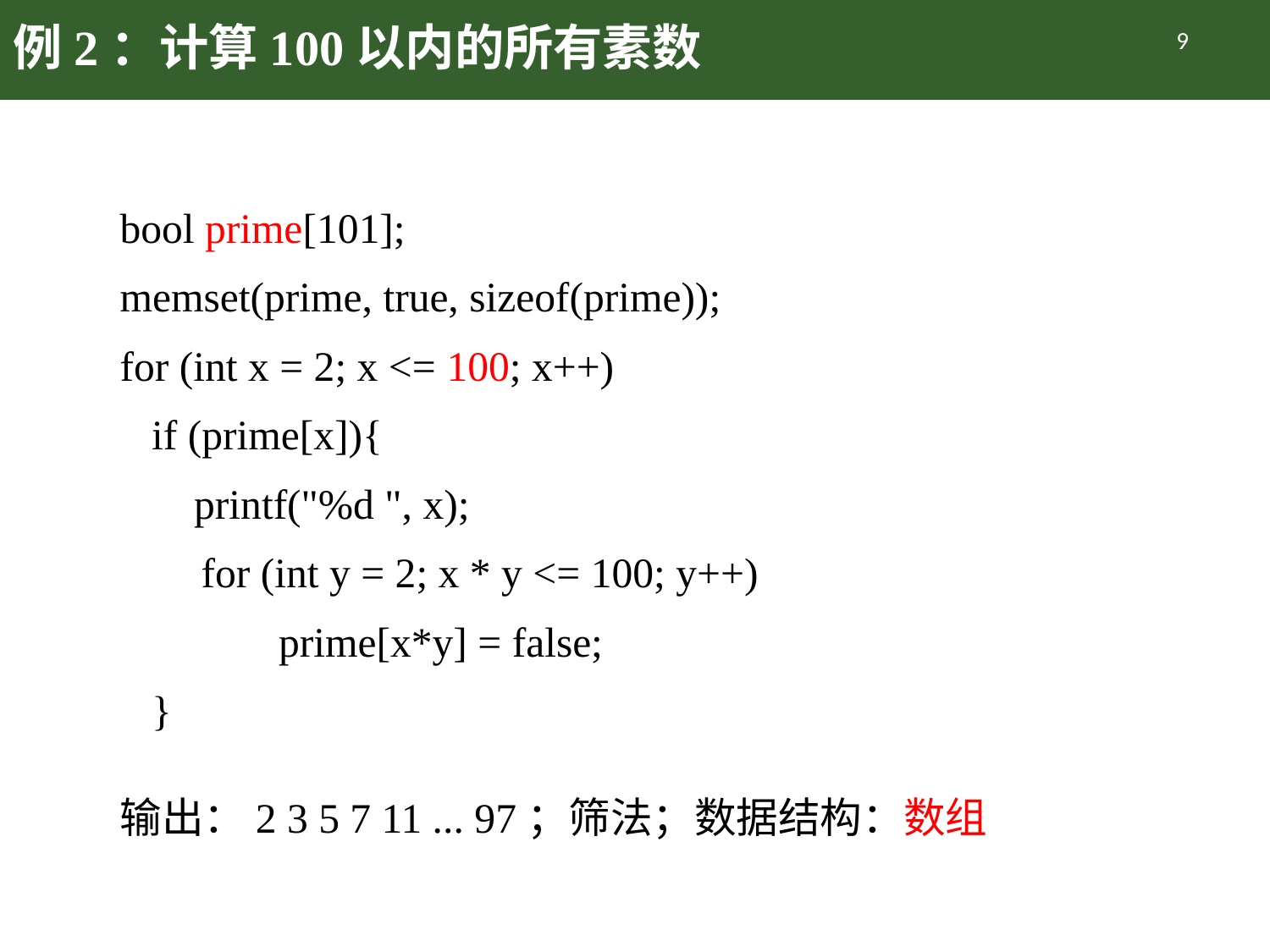

# 例2：计算100以内的所有素数
9
bool prime[101];
memset(prime, true, sizeof(prime));
for (int x = 2; x <= 100; x++)
   if (prime[x]){
       printf("%d ", x);
		   for (int y = 2; x * y <= 100; y++)
               prime[x*y] = false;
   }

输出：2 3 5 7 11 ... 97；筛法；数据结构：数组